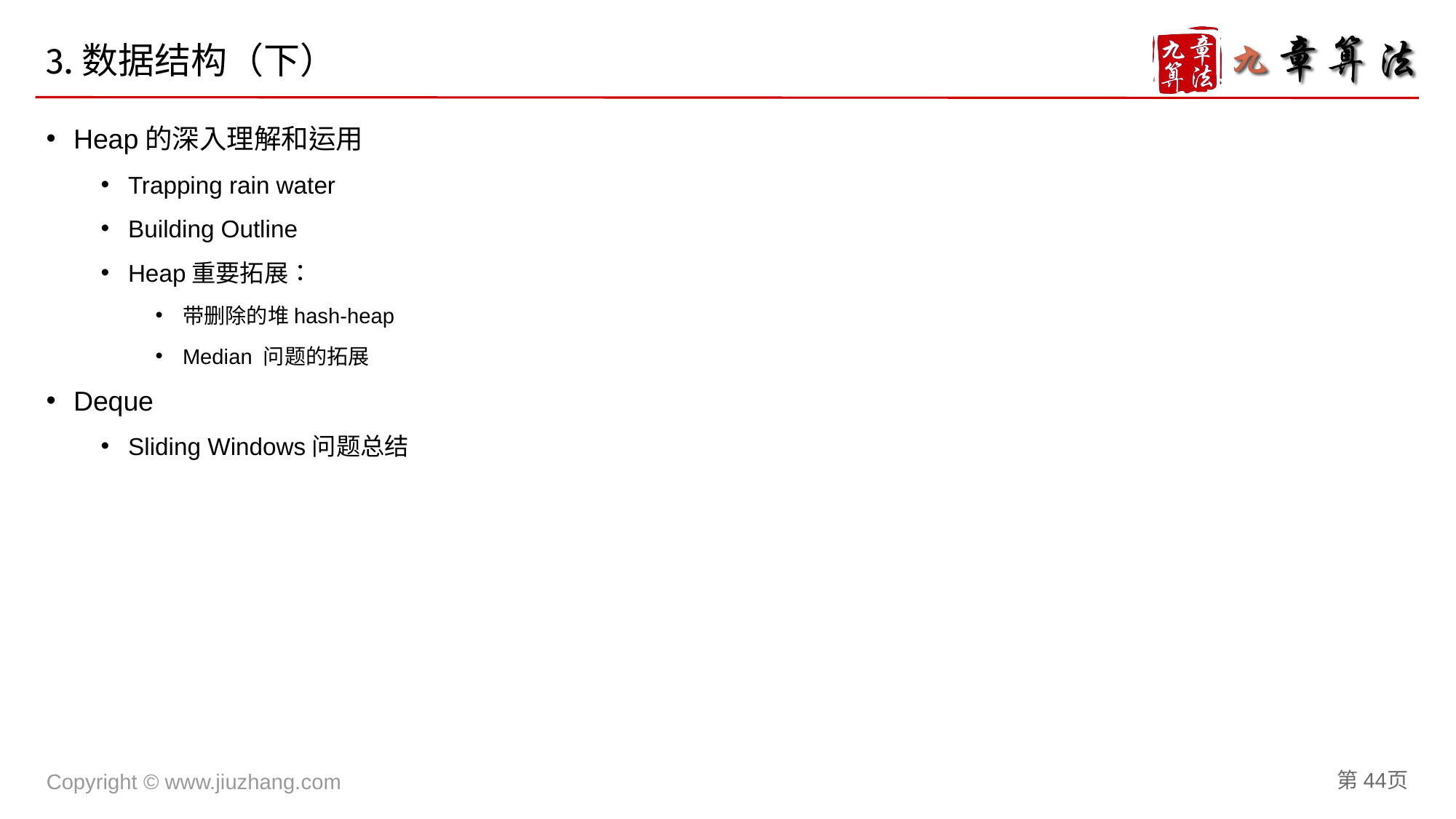

# 3.数据结构（下）
Heap的深入理解和运用
Trapping rain water
Building Outline
Heap重要拓展：
带删除的堆hash-heap
Median 问题的拓展
Deque
Sliding Windows问题总结

第44页